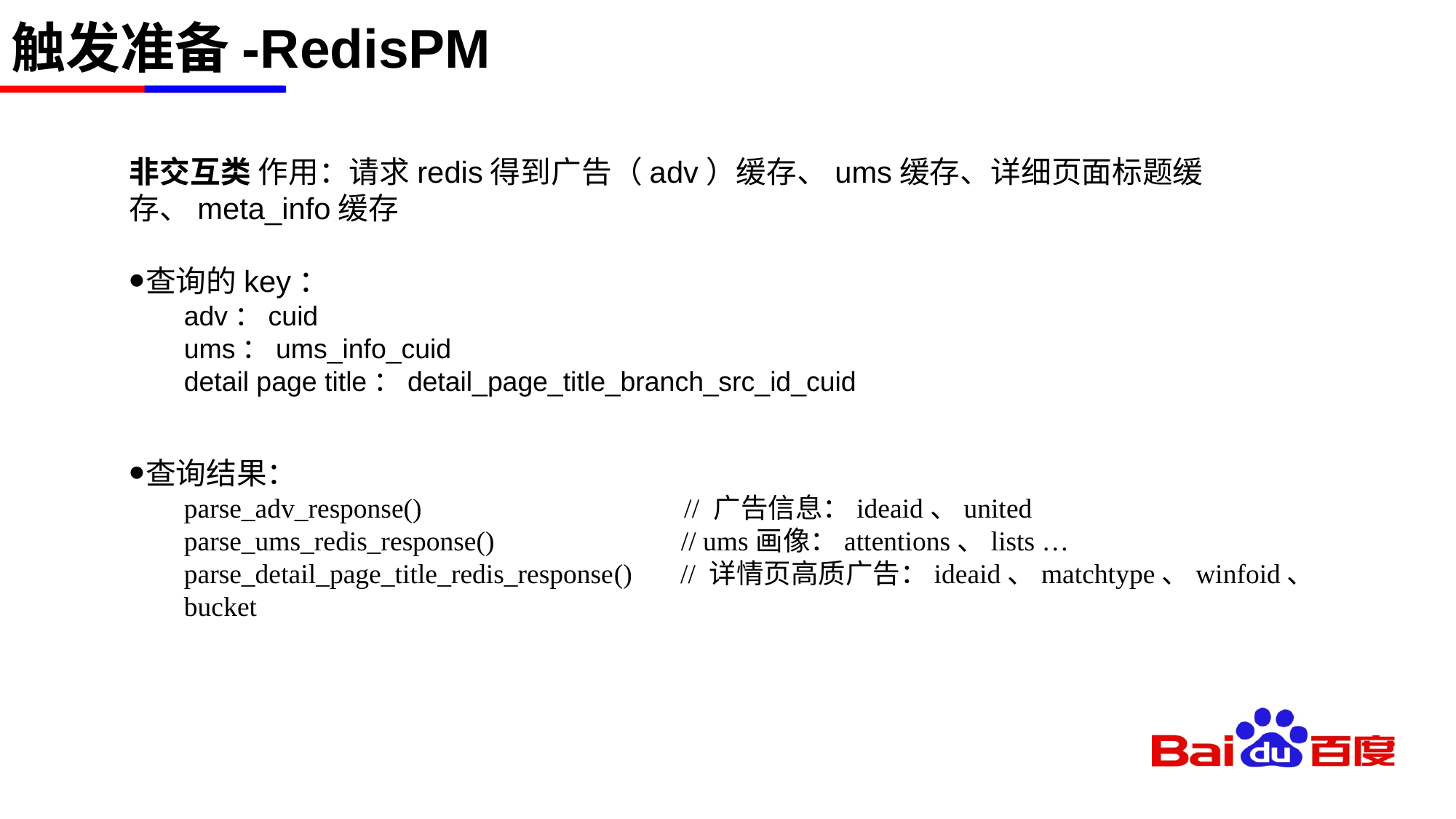

# 触发准备-RedisPM

非交互类 作用：请求redis得到广告（adv）缓存、ums缓存、详细页面标题缓存、meta_info缓存

查询的key：
adv：cuid
ums：ums_info_cuid
detail page title：detail_page_title_branch_src_id_cuid

查询结果：
parse_adv_response()                                      // 广告信息：ideaid、united
parse_ums_redis_response()                           // ums画像：attentions、lists …
parse_detail_page_title_redis_response()       // 详情页高质广告：ideaid、matchtype、winfoid、 bucket